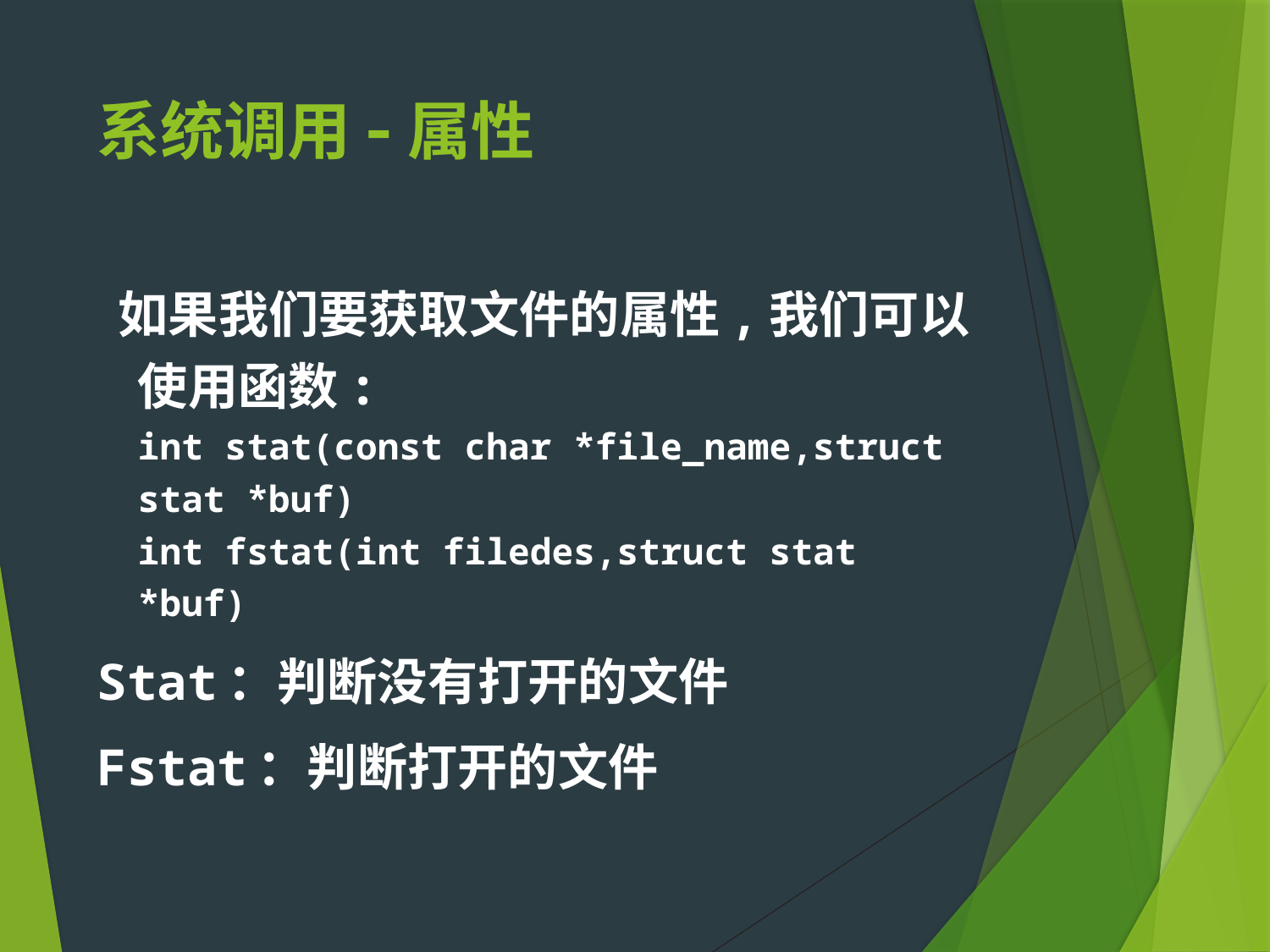

# 系统调用-属性
 如果我们要获取文件的属性,我们可以使用函数:
int stat(const char *file_name,struct stat *buf)
int fstat(int filedes,struct stat *buf)
Stat：判断没有打开的文件
Fstat：判断打开的文件